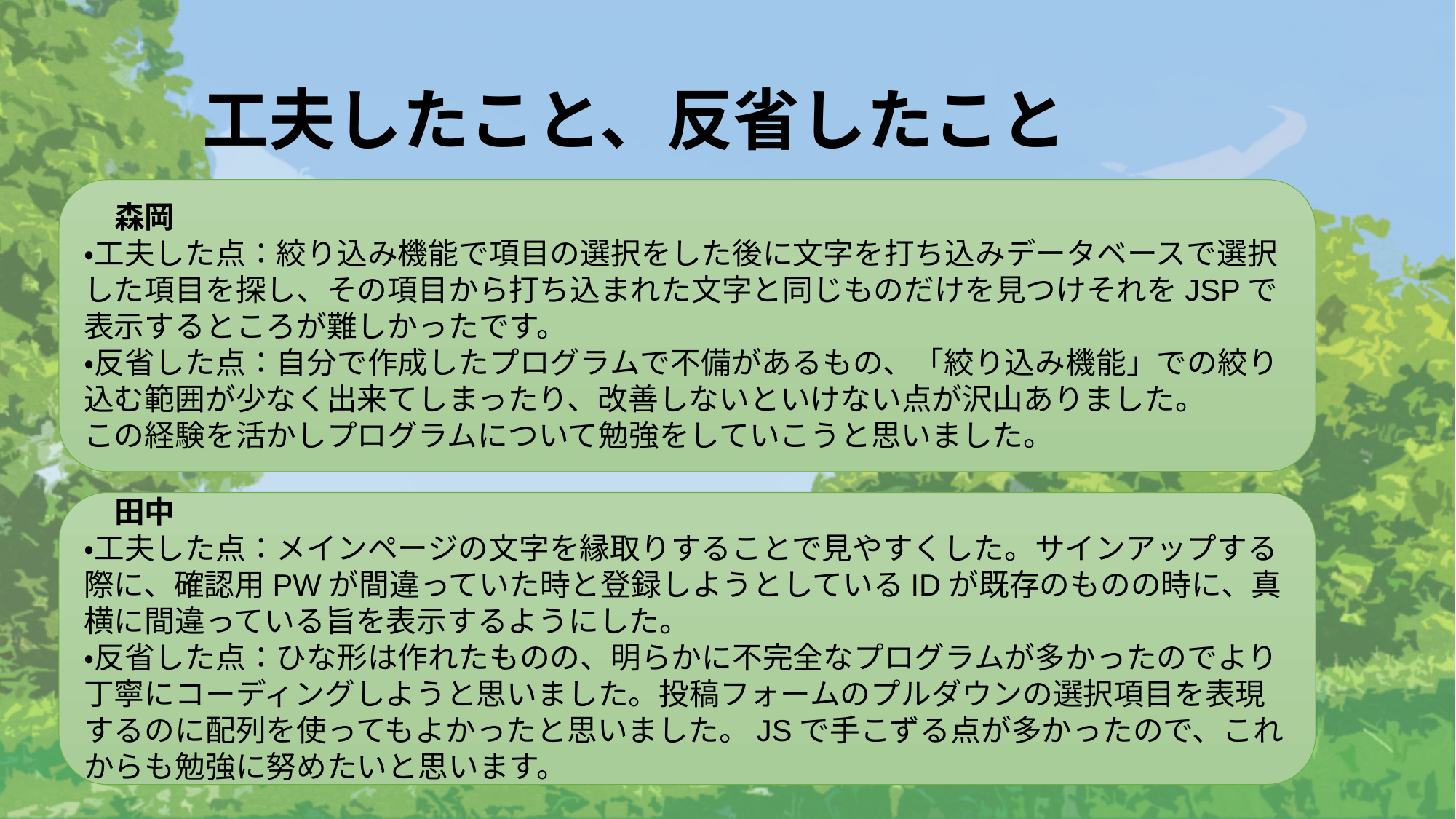

# 工夫したこと、反省したこと
　森岡
・工夫した点：絞り込み機能で項目の選択をした後に文字を打ち込みデータベースで選択した項目を探し、その項目から打ち込まれた文字と同じものだけを見つけそれをJSPで表示するところが難しかったです。
・反省した点：自分で作成したプログラムで不備があるもの、「絞り込み機能」での絞り込む範囲が少なく出来てしまったり、改善しないといけない点が沢山ありました。
この経験を活かしプログラムについて勉強をしていこうと思いました。
　田中
・工夫した点：メインページの文字を縁取りすることで見やすくした。サインアップする際に、確認用PWが間違っていた時と登録しようとしているIDが既存のものの時に、真横に間違っている旨を表示するようにした。
・反省した点：ひな形は作れたものの、明らかに不完全なプログラムが多かったのでより丁寧にコーディングしようと思いました。投稿フォームのプルダウンの選択項目を表現するのに配列を使ってもよかったと思いました。JSで手こずる点が多かったので、これからも勉強に努めたいと思います。